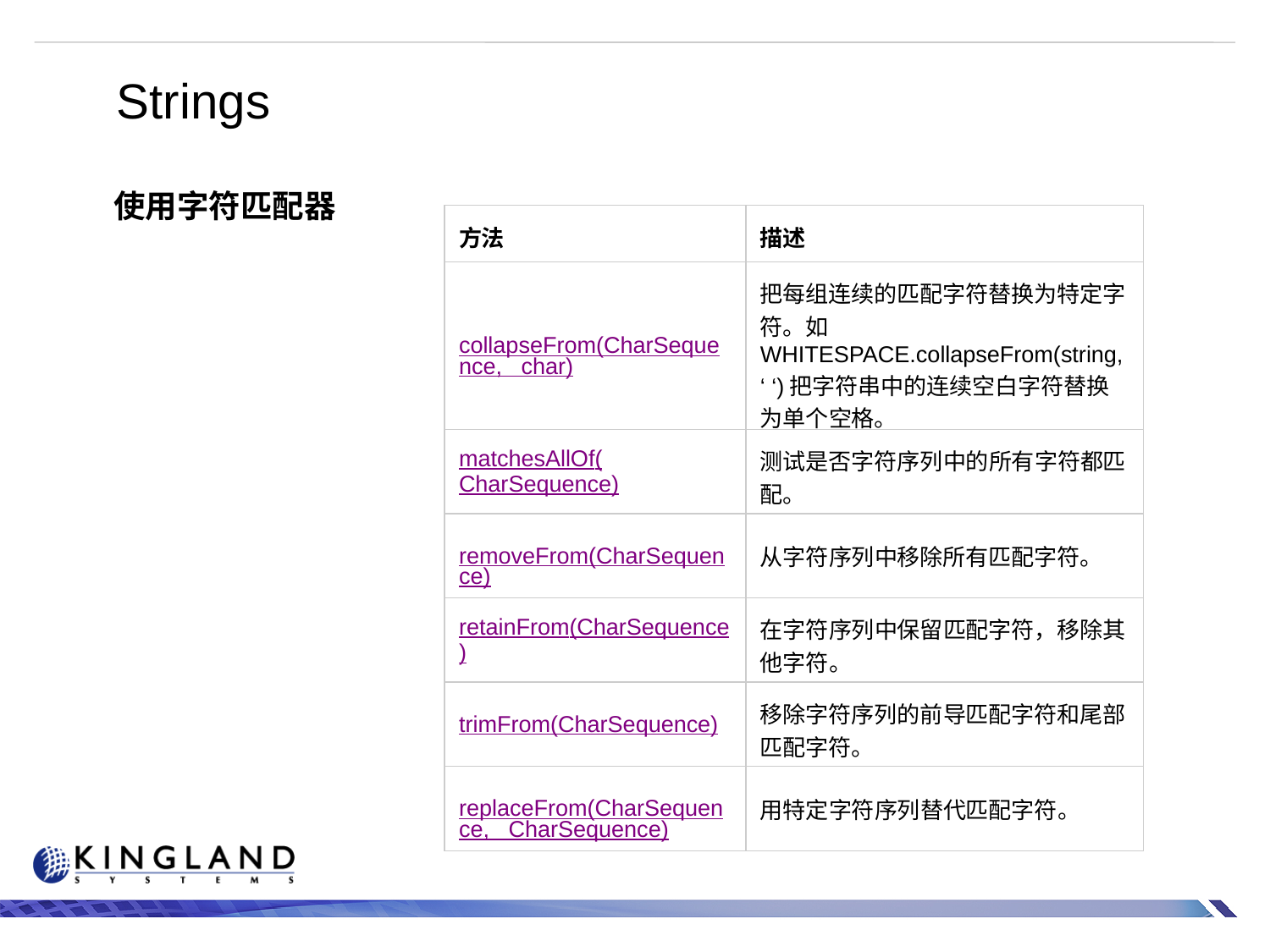

Strings
使用字符匹配器
| 方法 | 描述 |
| --- | --- |
| collapseFrom(CharSequence,   char) | 把每组连续的匹配字符替换为特定字符。如WHITESPACE.collapseFrom(string, ‘ ‘)把字符串中的连续空白字符替换为单个空格。 |
| matchesAllOf(CharSequence) | 测试是否字符序列中的所有字符都匹配。 |
| removeFrom(CharSequence) | 从字符序列中移除所有匹配字符。 |
| retainFrom(CharSequence) | 在字符序列中保留匹配字符，移除其他字符。 |
| trimFrom(CharSequence) | 移除字符序列的前导匹配字符和尾部匹配字符。 |
| replaceFrom(CharSequence,   CharSequence) | 用特定字符序列替代匹配字符。 |